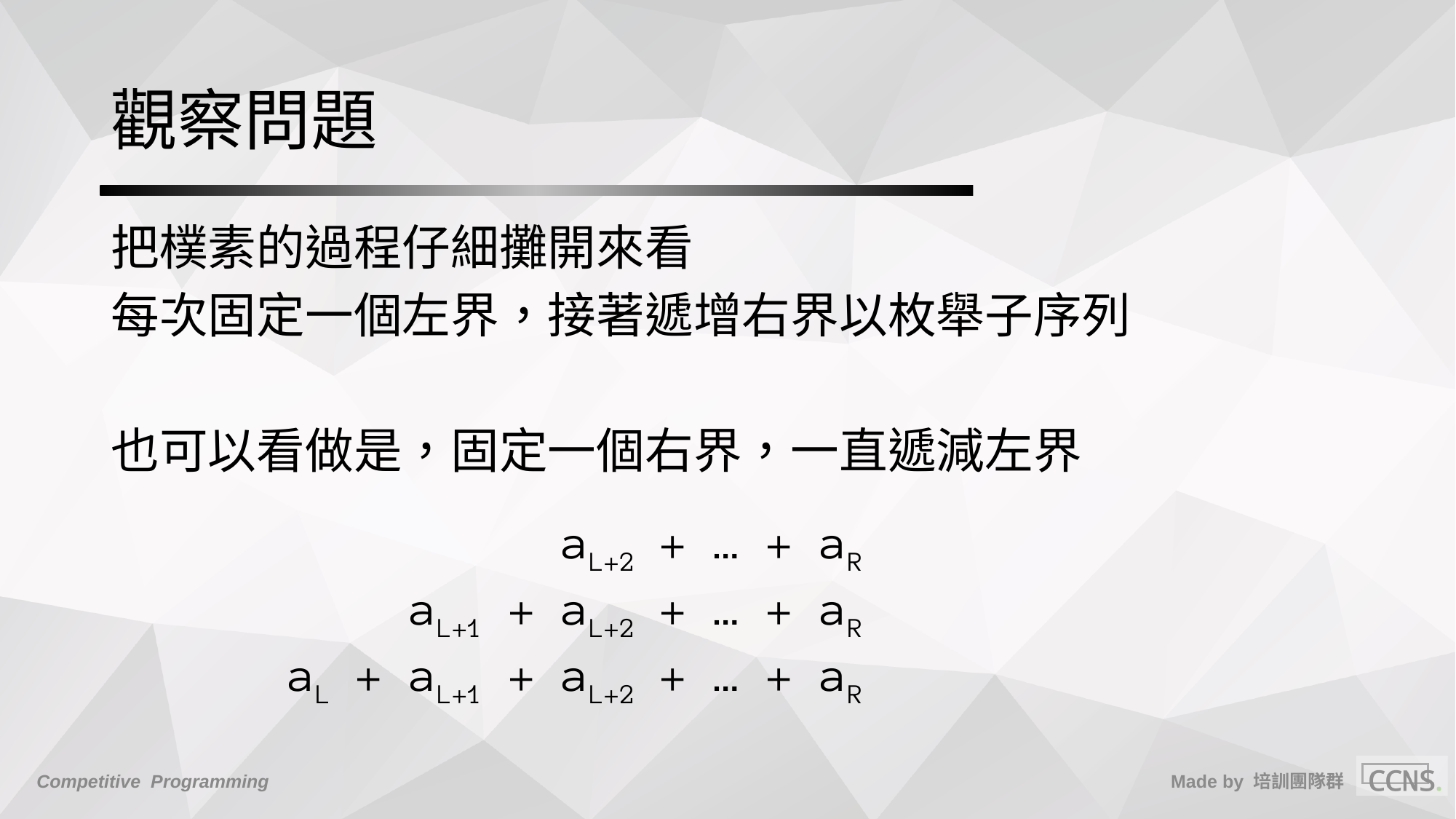

# 觀察問題
把樸素的過程仔細攤開來看
每次固定一個左界，接著遞增右界以枚舉子序列

也可以看做是，固定一個右界，一直遞減左界

 aL+2 + … + aR
          aL+1 + aL+2 + … + aR
aL + aL+1 + aL+2 + … + aR